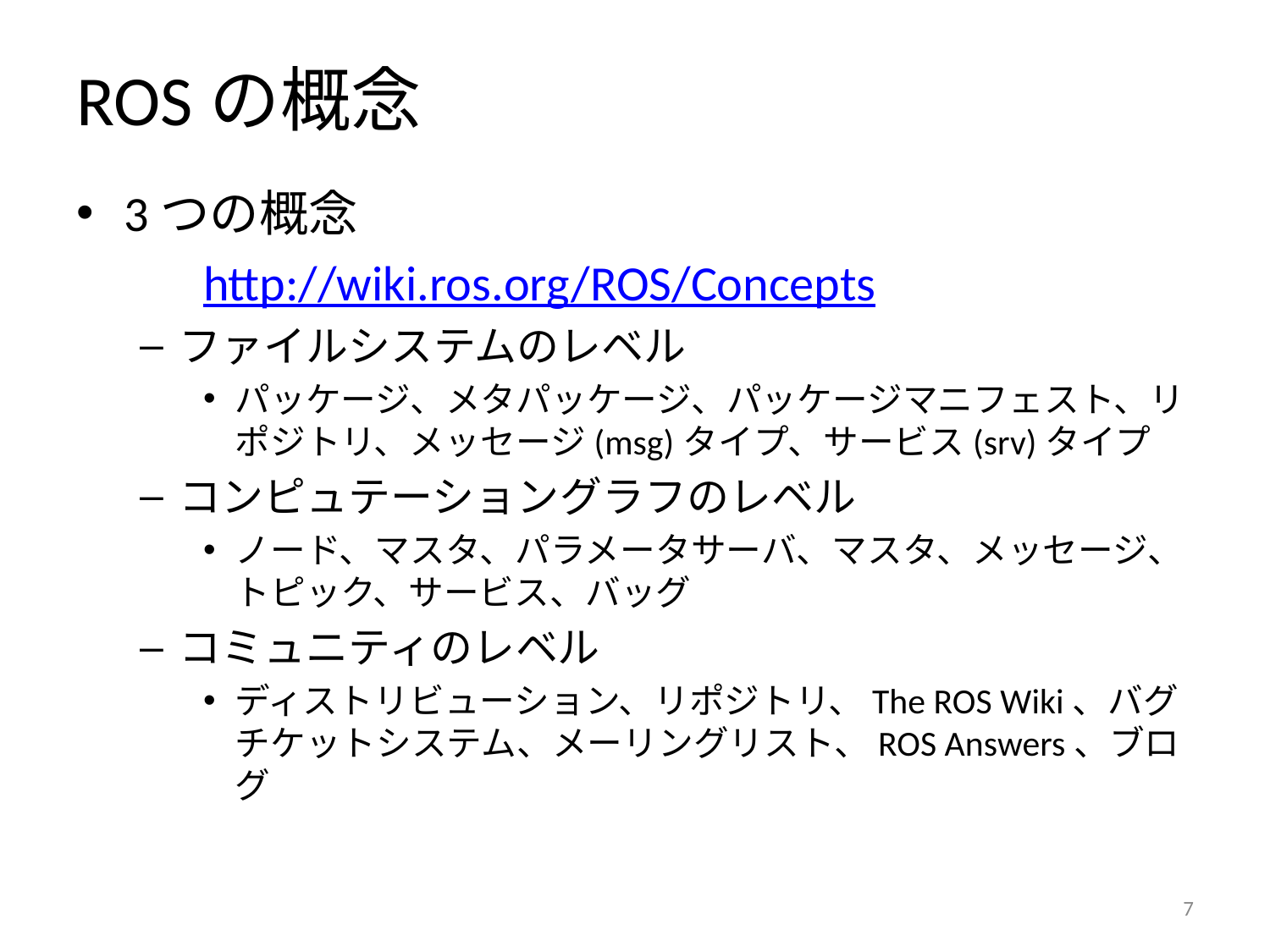

# ROSの概念
3つの概念
	http://wiki.ros.org/ROS/Concepts
ファイルシステムのレベル
パッケージ、メタパッケージ、パッケージマニフェスト、リポジトリ、メッセージ(msg)タイプ、サービス(srv)タイプ
コンピュテーショングラフのレベル
ノード、マスタ、パラメータサーバ、マスタ、メッセージ、トピック、サービス、バッグ
コミュニティのレベル
ディストリビューション、リポジトリ、The ROS Wiki、バグチケットシステム、メーリングリスト、ROS Answers、ブログ
7